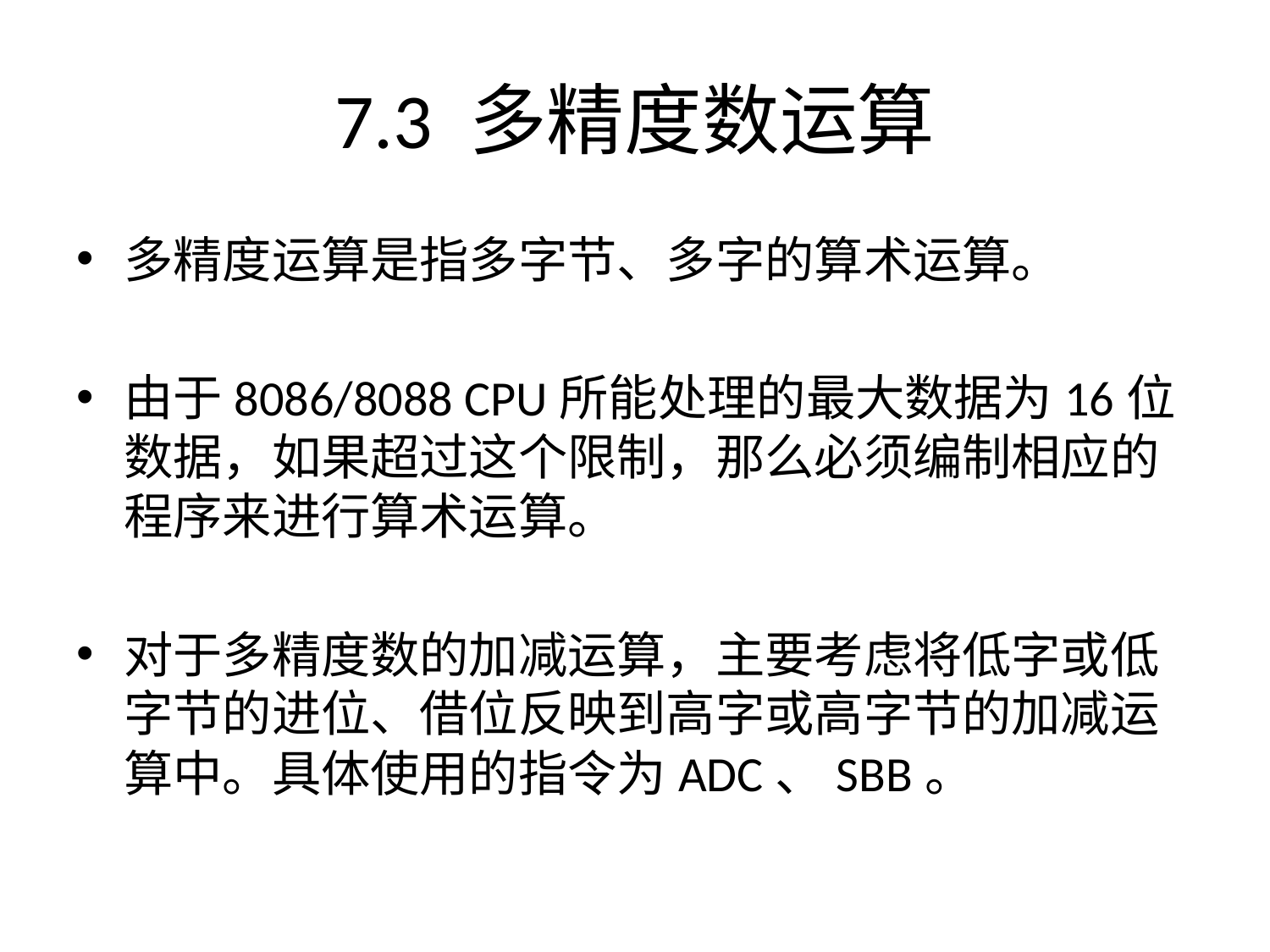

# 7.3 多精度数运算
多精度运算是指多字节、多字的算术运算。

由于8086/8088 CPU所能处理的最大数据为16位数据，如果超过这个限制，那么必须编制相应的程序来进行算术运算。

对于多精度数的加减运算，主要考虑将低字或低字节的进位、借位反映到高字或高字节的加减运算中。具体使用的指令为ADC、SBB。